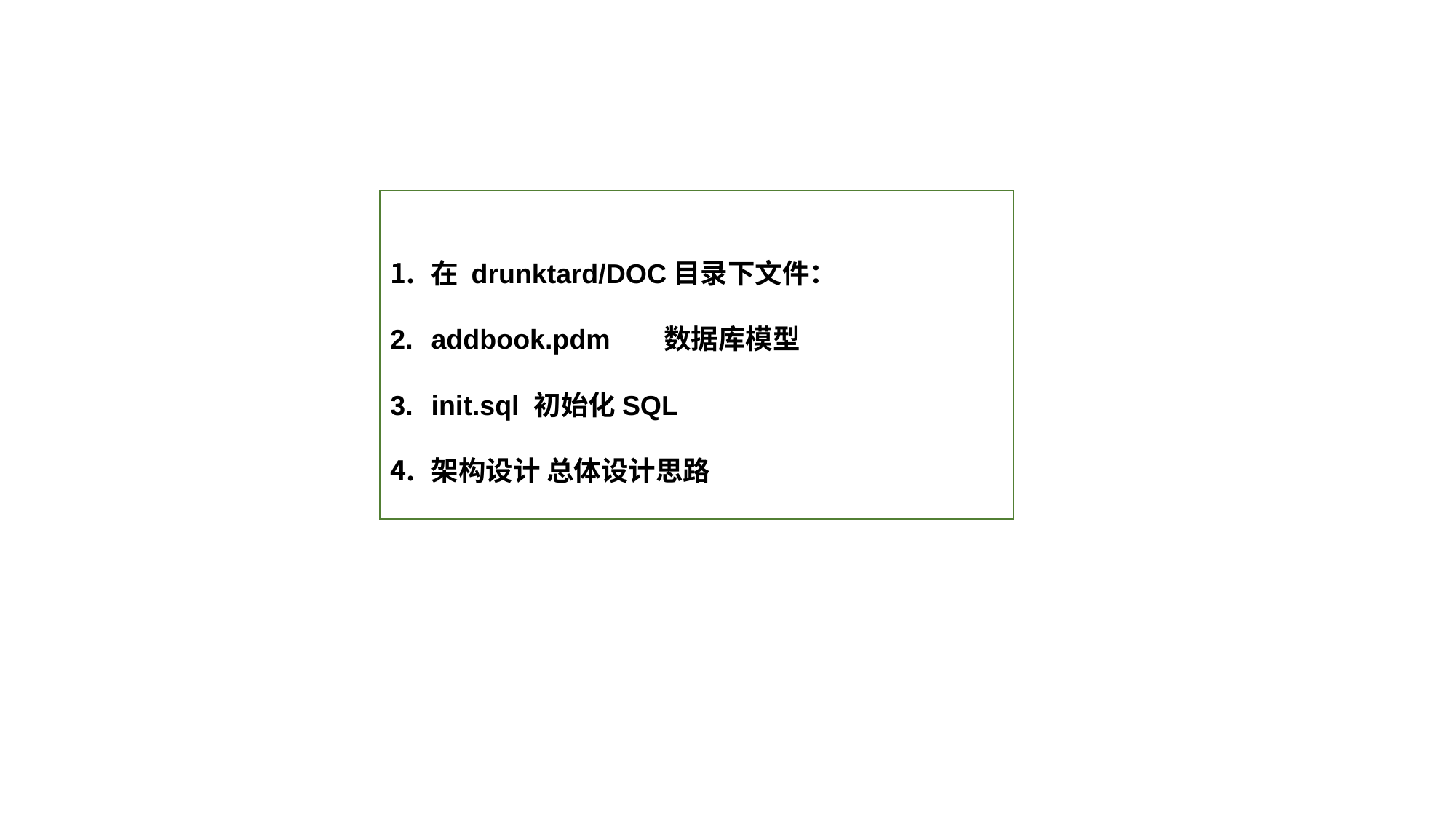

在 drunktard/DOC目录下文件：
addbook.pdm	 数据库模型
init.sql 初始化SQL
架构设计 总体设计思路